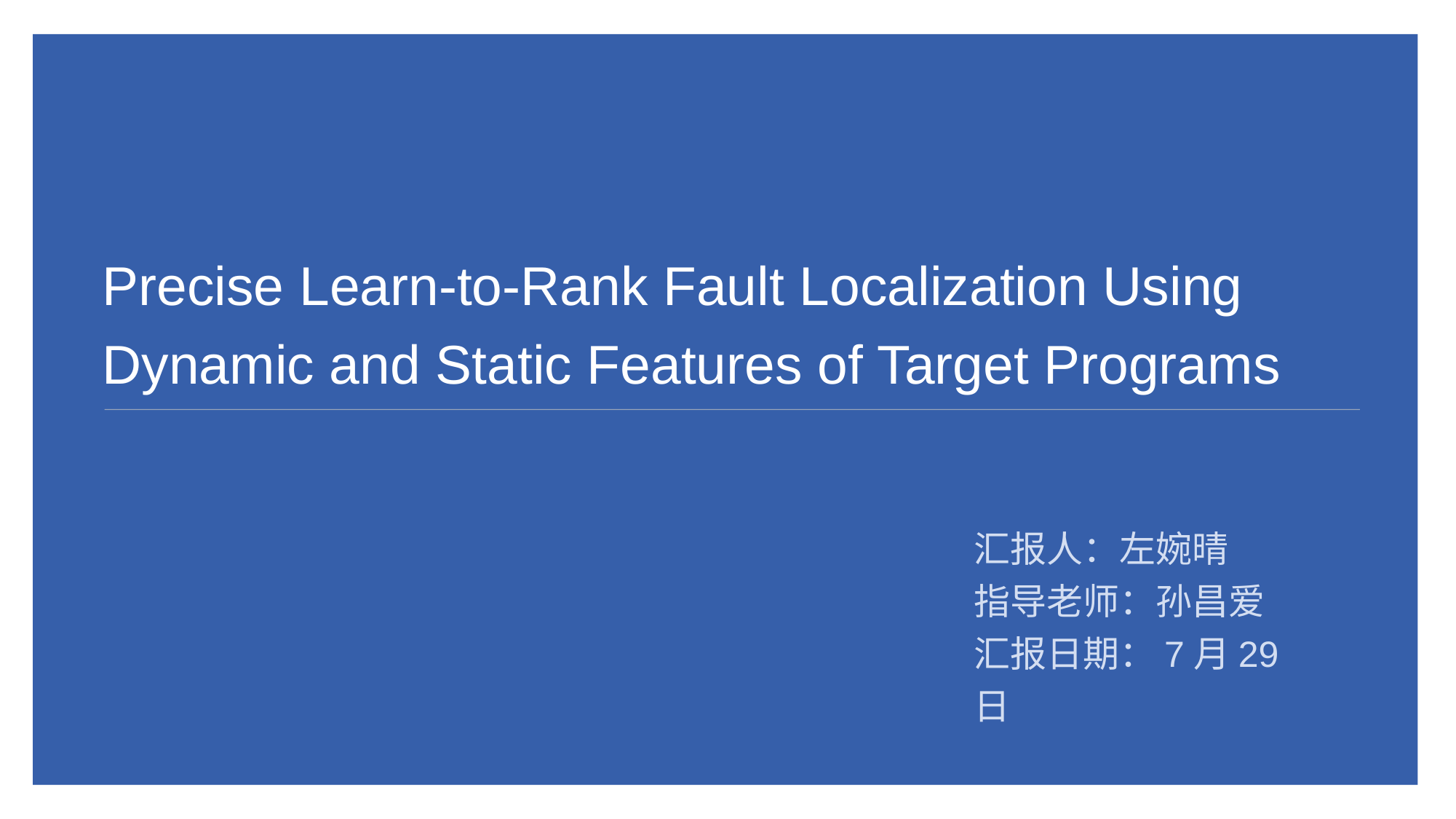

Precise Learn-to-Rank Fault Localization Using Dynamic and Static Features of Target Programs
汇报人：左婉晴
指导老师：孙昌爱
汇报日期：7月29日